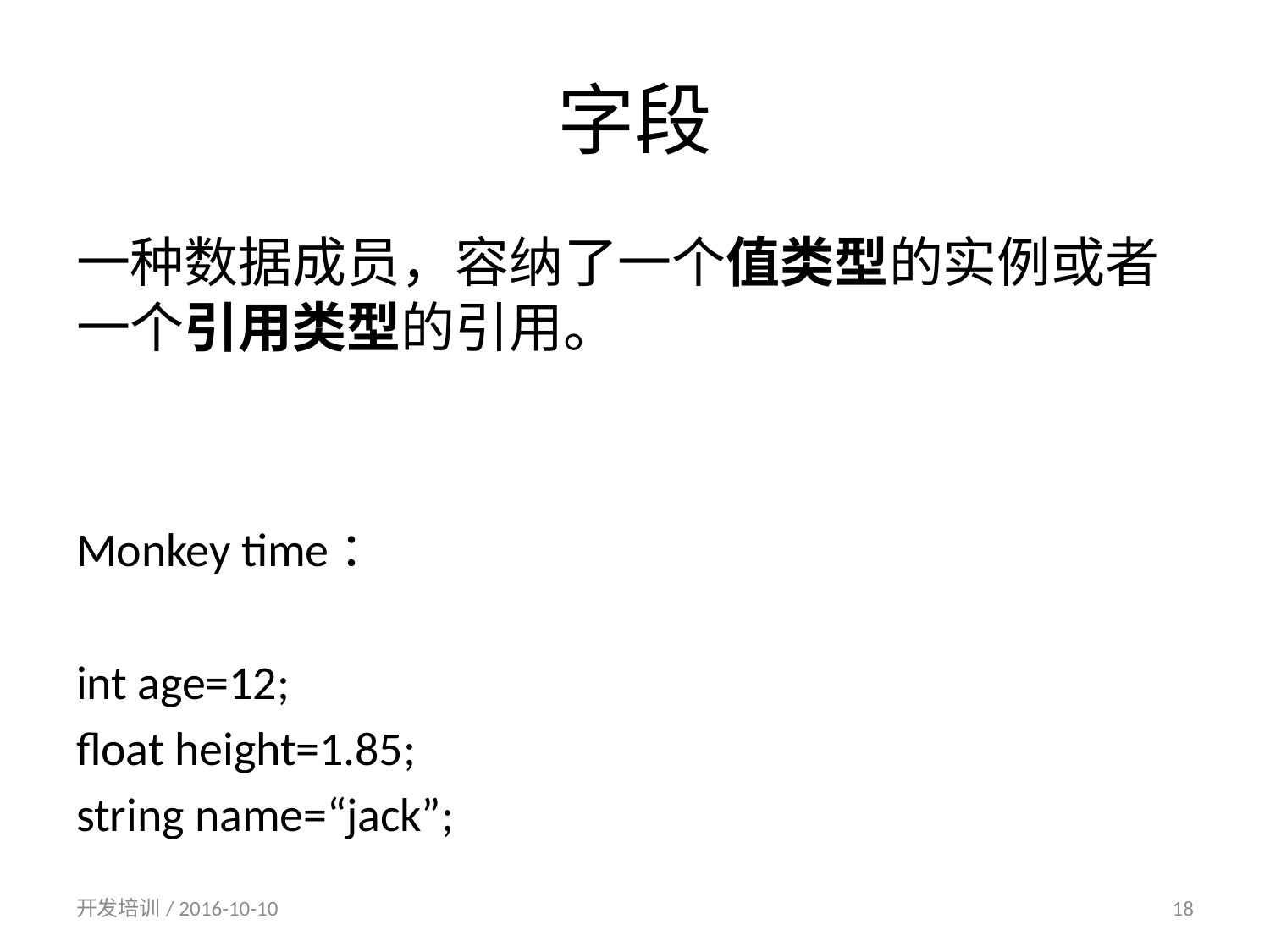

# 字段
一种数据成员，容纳了一个值类型的实例或者一个引用类型的引用。

Monkey time：

int age=12;
float height=1.85;
string name=“jack”;
开发培训/ 2016-10-10
18